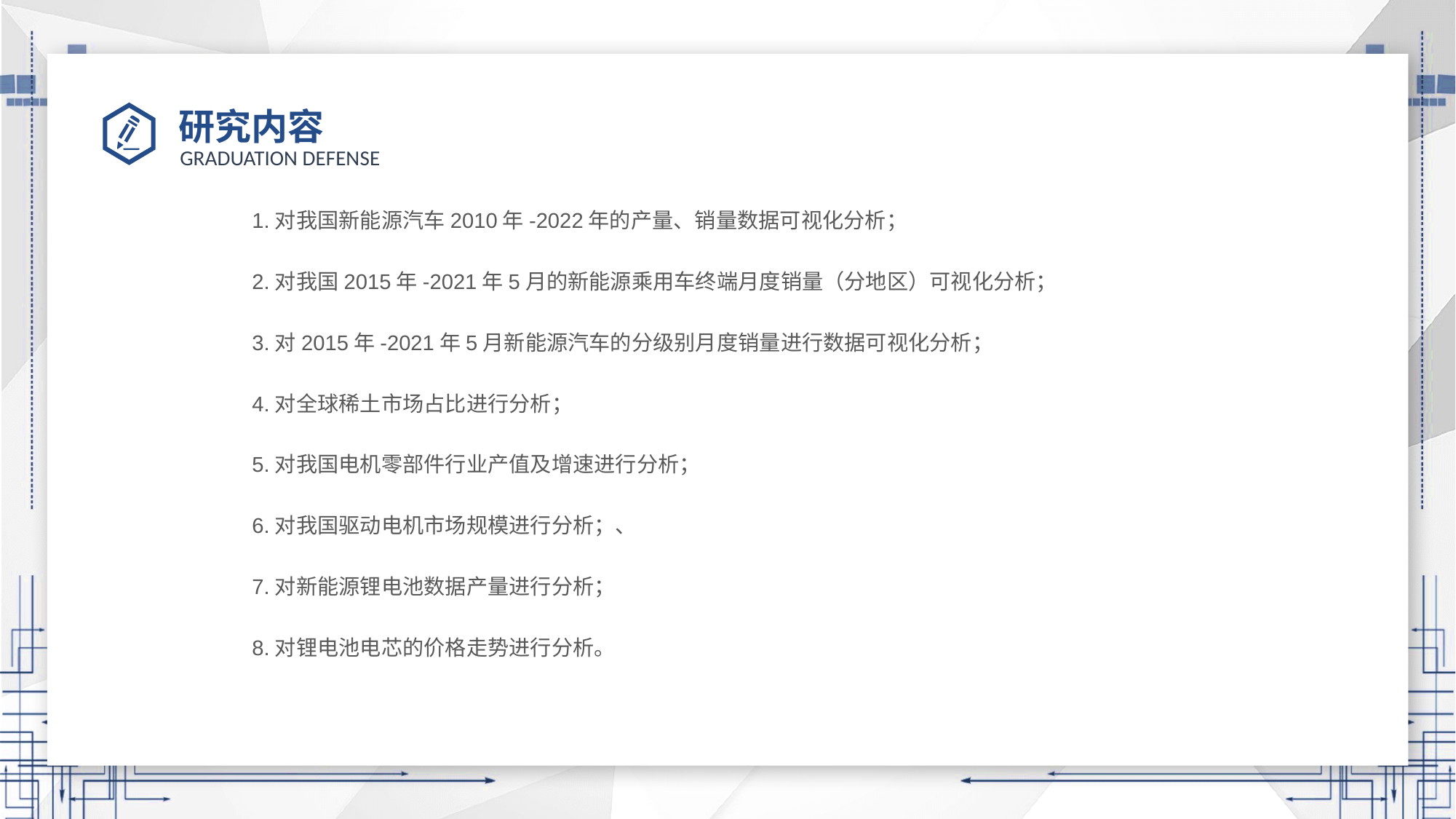

# 研究内容

1.对我国新能源汽车2010年-2022年的产量、销量数据可视化分析；

2.对我国2015年-2021年5月的新能源乘用车终端月度销量（分地区）可视化分析；

3.对2015年-2021年5月新能源汽车的分级别月度销量进行数据可视化分析；

4.对全球稀土市场占比进行分析；

5.对我国电机零部件行业产值及增速进行分析；

6.对我国驱动电机市场规模进行分析；、

7.对新能源锂电池数据产量进行分析；

8.对锂电池电芯的价格走势进行分析。